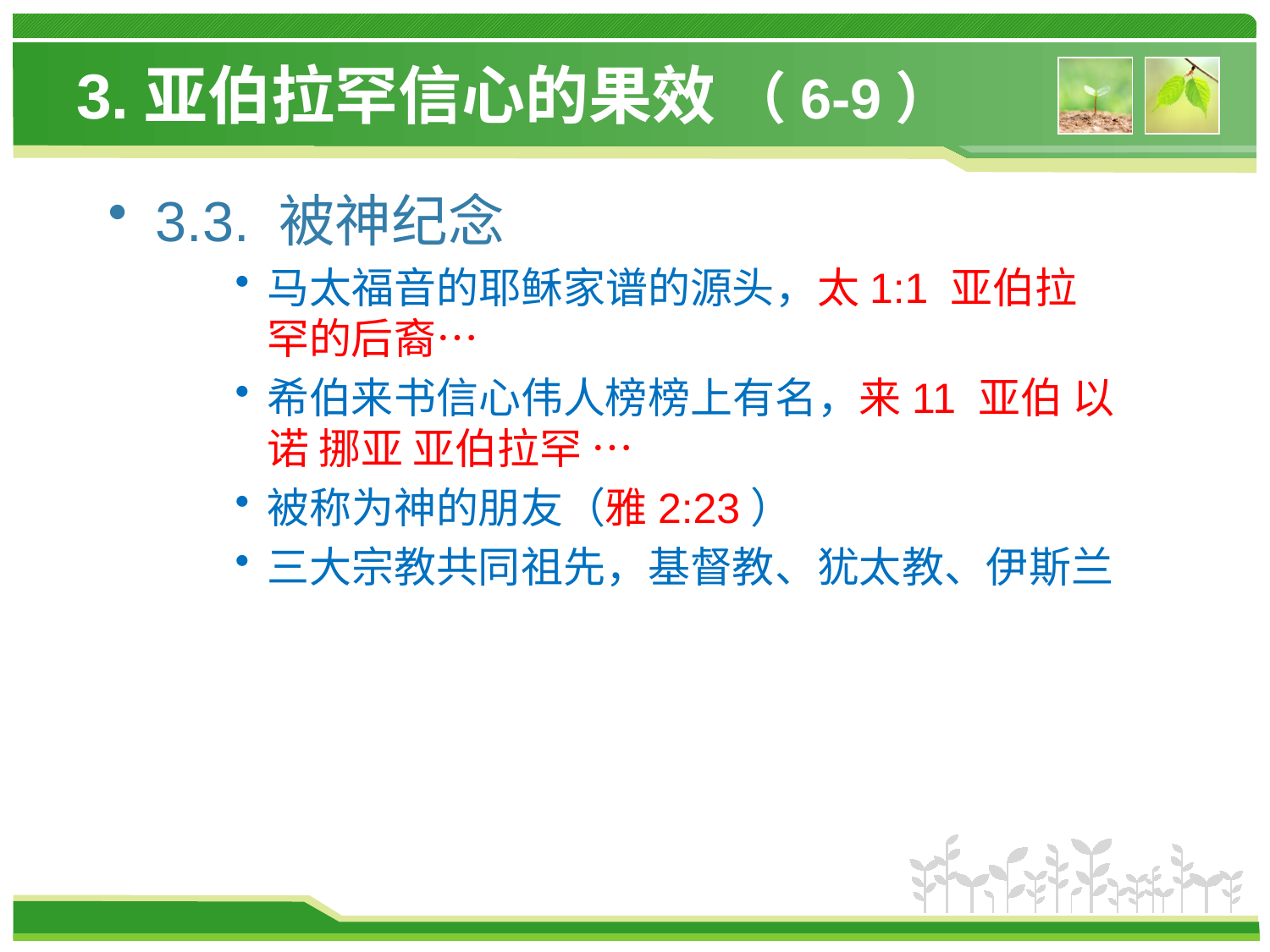

# 3.亚伯拉罕信心的果效 （6-9）
3.3. 被神纪念
马太福音的耶稣家谱的源头，太1:1 亚伯拉罕的后裔…
希伯来书信心伟人榜榜上有名，来11 亚伯 以诺 挪亚 亚伯拉罕 …
被称为神的朋友（雅2:23）
三大宗教共同祖先，基督教、犹太教、伊斯兰